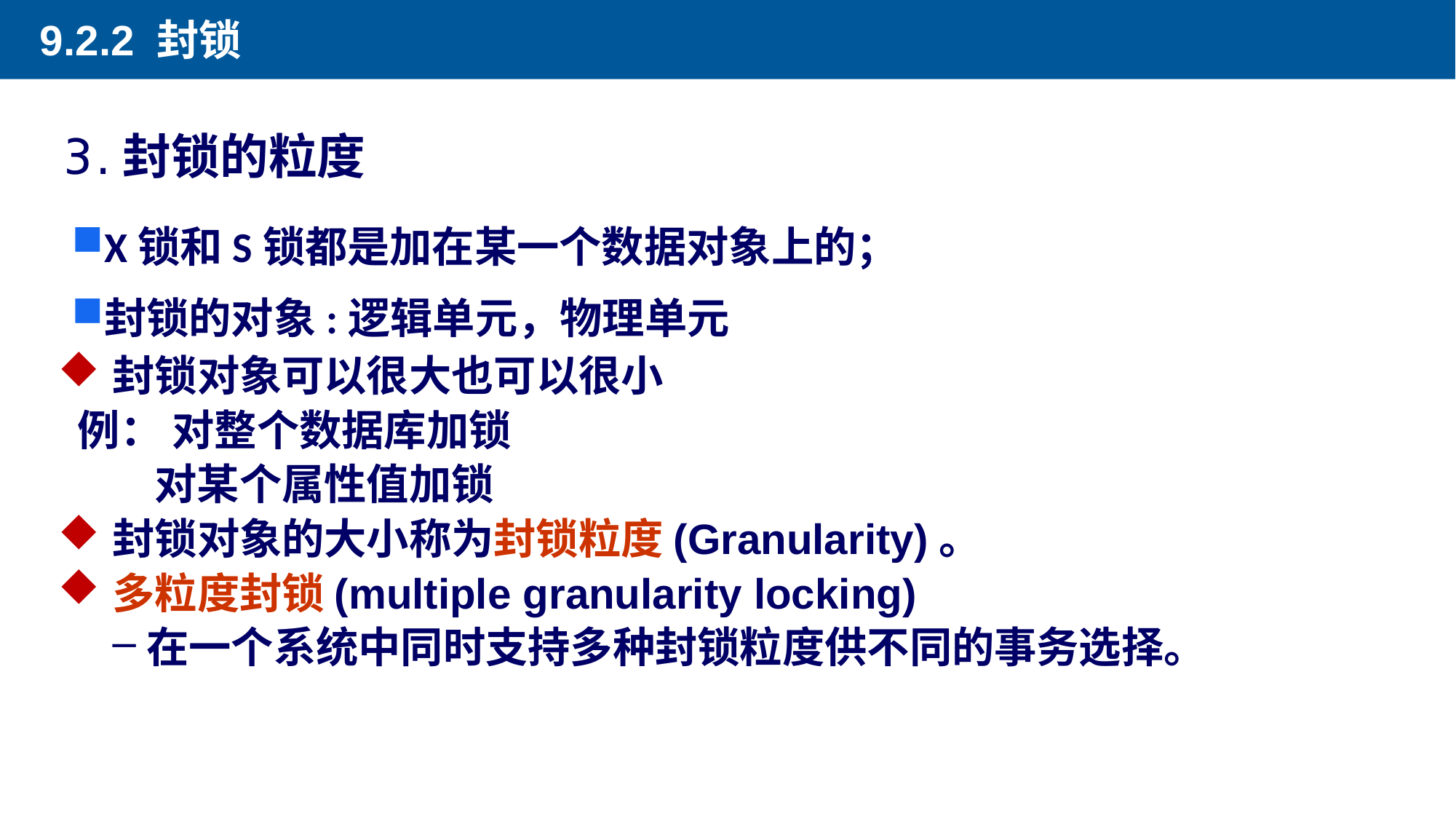

9.2.2 封锁
3.封锁的粒度
X锁和S锁都是加在某一个数据对象上的；
封锁的对象:逻辑单元，物理单元

封锁对象可以很大也可以很小
 例： 对整个数据库加锁
         对某个属性值加锁
封锁对象的大小称为封锁粒度(Granularity)。
多粒度封锁(multiple granularity locking)
在一个系统中同时支持多种封锁粒度供不同的事务选择。